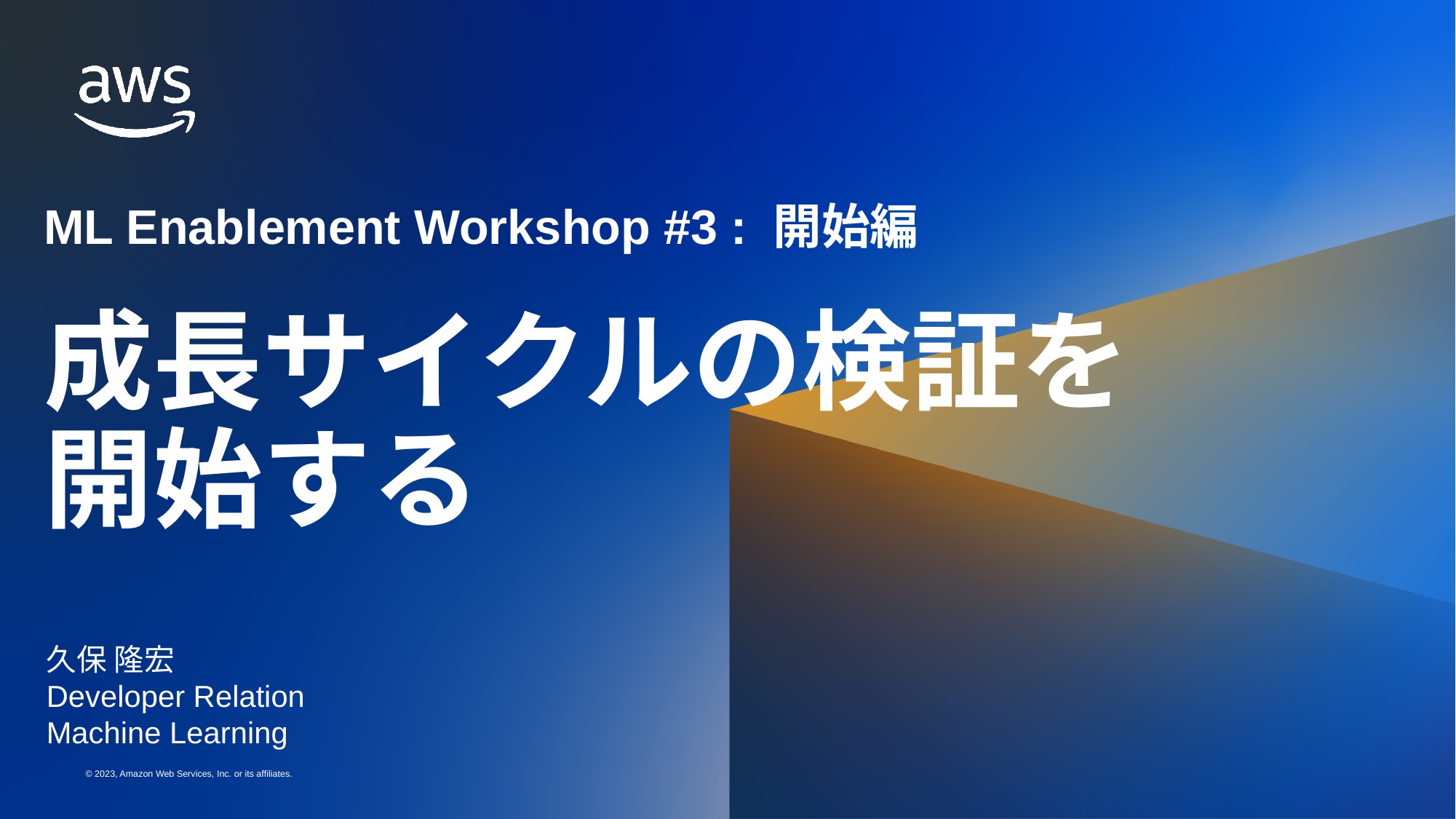

ML Enablement Workshop #3 : 開始編

成長サイクルの検証を
開始する
久保 隆宏
Developer Relation
Machine Learning